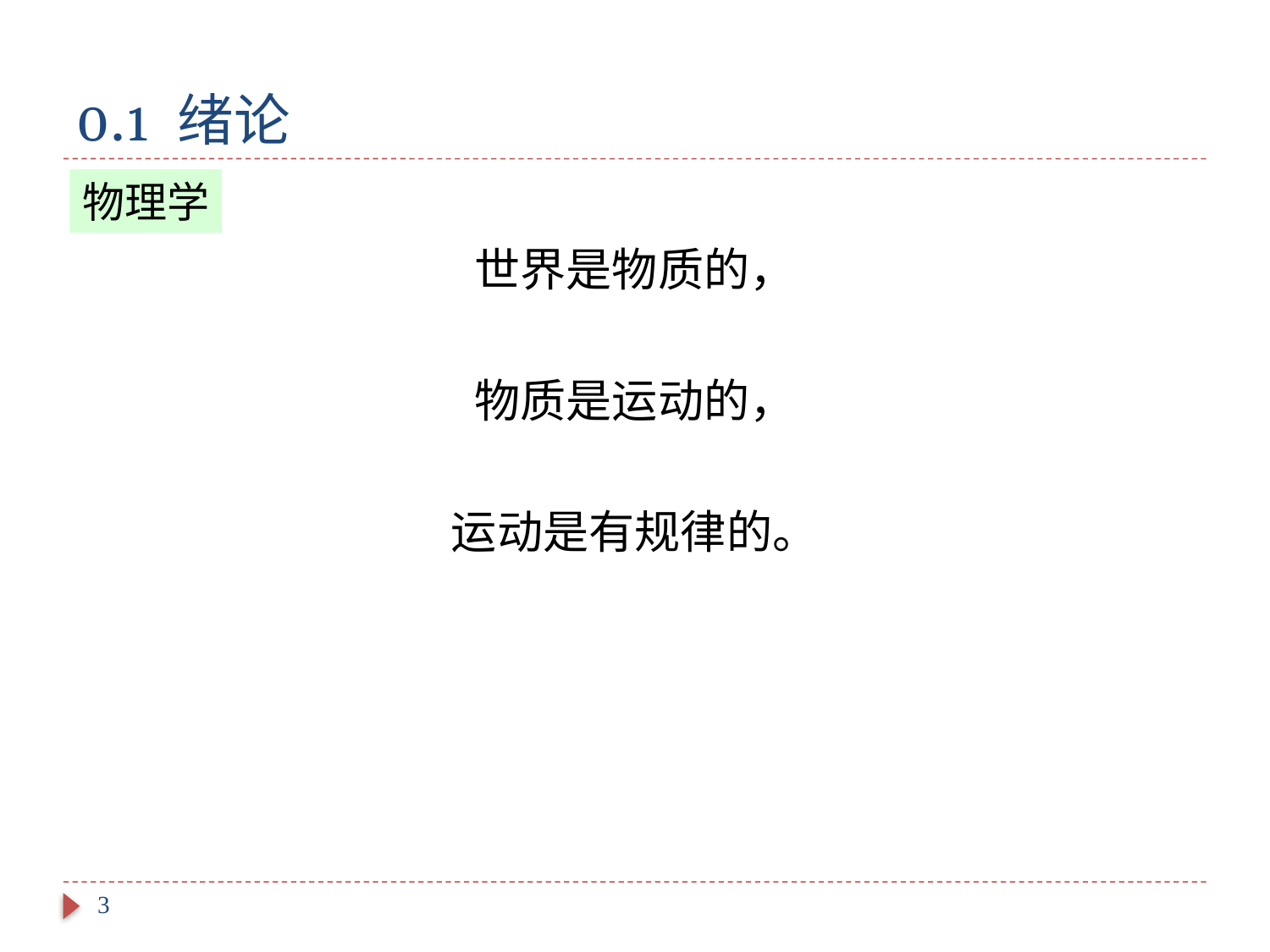

# 0.1 绪论

世界是物质的，

物质是运动的，

运动是有规律的。
物理学
3